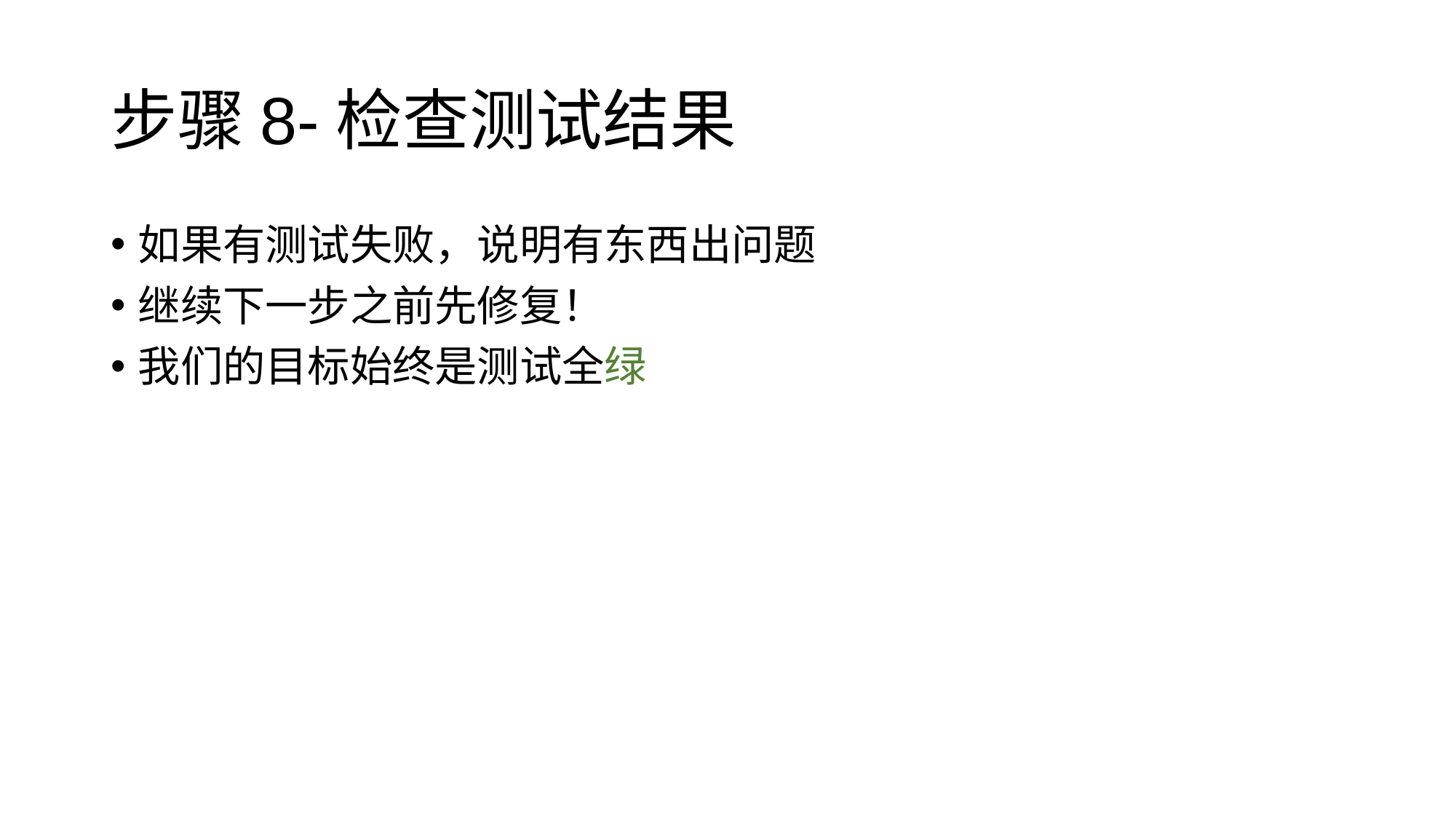

# 步骤8-检查测试结果
如果有测试失败，说明有东西出问题
继续下一步之前先修复！
我们的目标始终是测试全绿